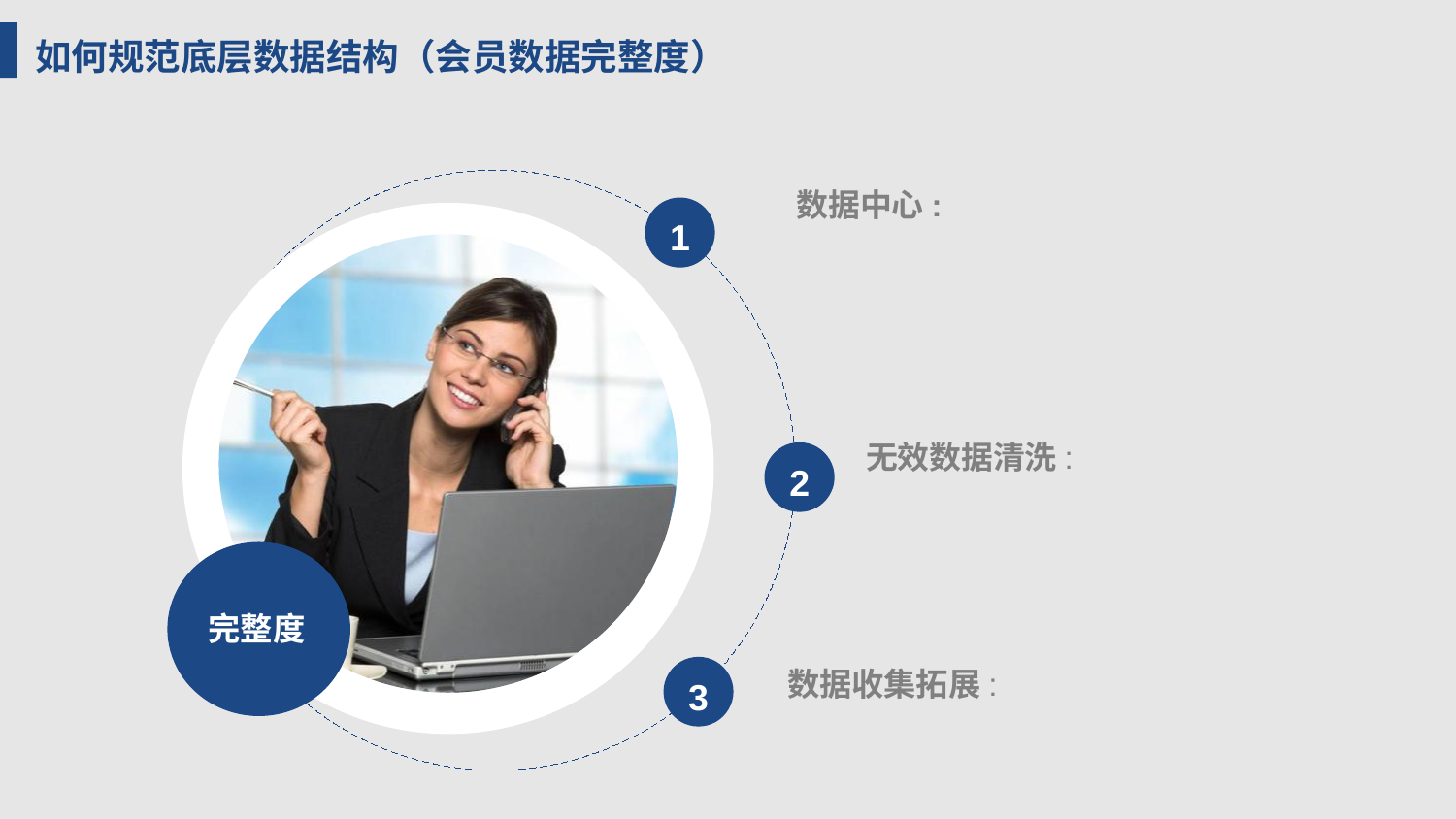

如何规范底层数据结构（会员数据完整度）

数据中心:
1

无效数据清洗:
2

完整度
3
数据收集拓展: